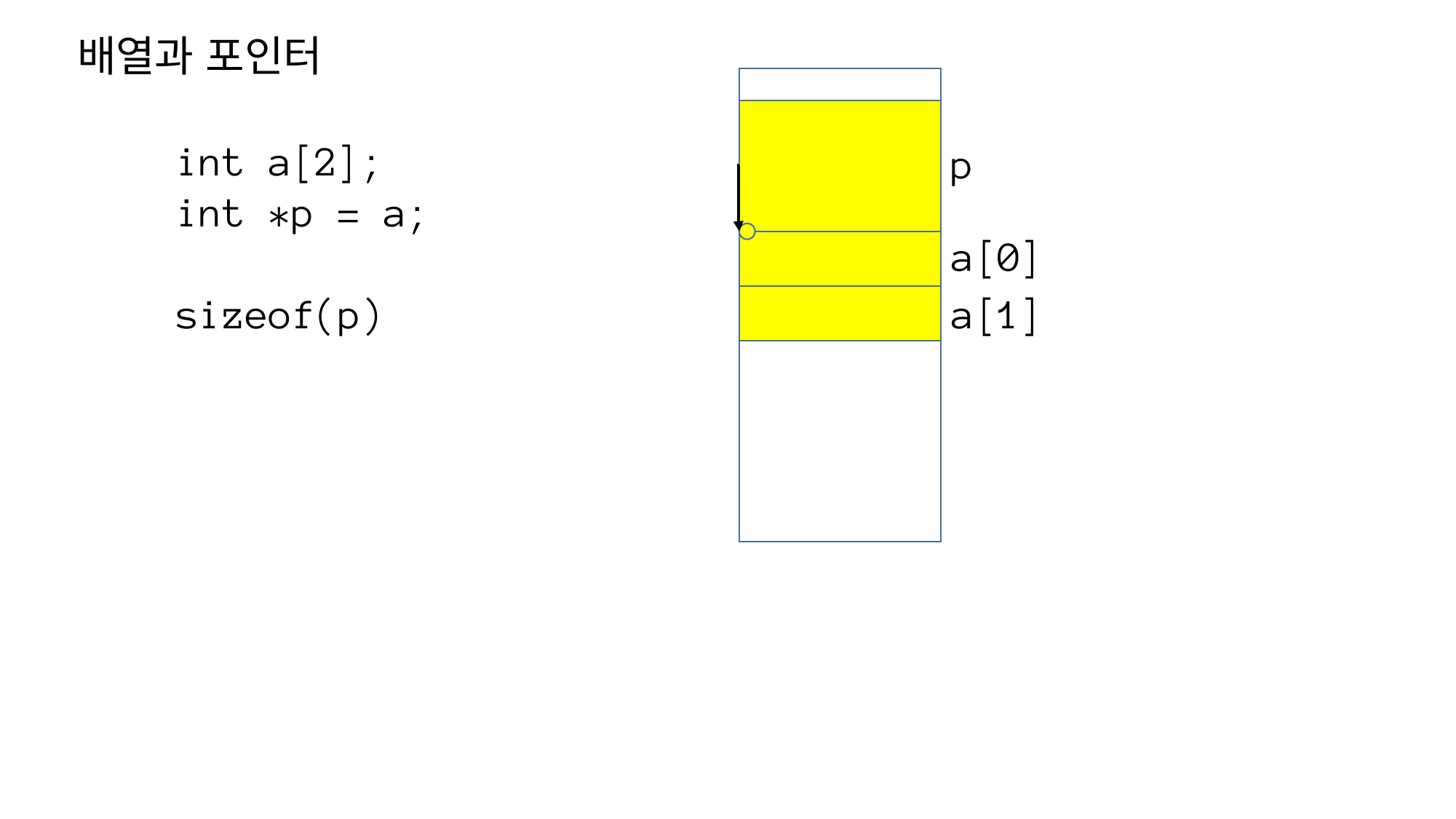

배열과 포인터

int a[2];
int *p = a;

sizeof(p)
p

a[0]

a[1]